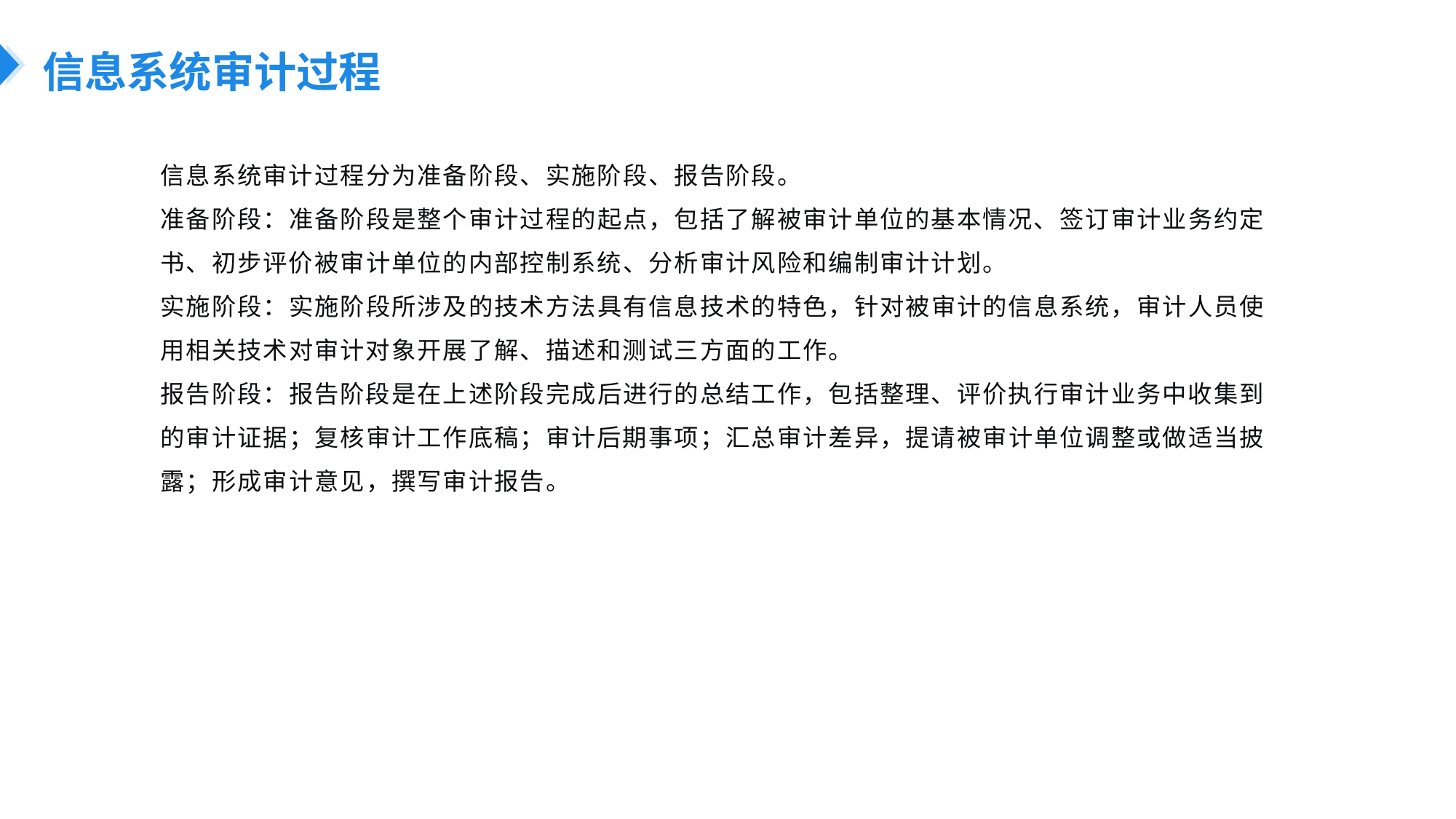

# 信息系统审计过程
信息系统审计过程分为准备阶段、实施阶段、报告阶段。
准备阶段：准备阶段是整个审计过程的起点，包括了解被审计单位的基本情况、签订审计业务约定书、初步评价被审计单位的内部控制系统、分析审计风险和编制审计计划。
实施阶段：实施阶段所涉及的技术方法具有信息技术的特色，针对被审计的信息系统，审计人员使用相关技术对审计对象开展了解、描述和测试三方面的工作。
报告阶段：报告阶段是在上述阶段完成后进行的总结工作，包括整理、评价执行审计业务中收集到的审计证据；复核审计工作底稿；审计后期事项；汇总审计差异，提请被审计单位调整或做适当披露；形成审计意见，撰写审计报告。